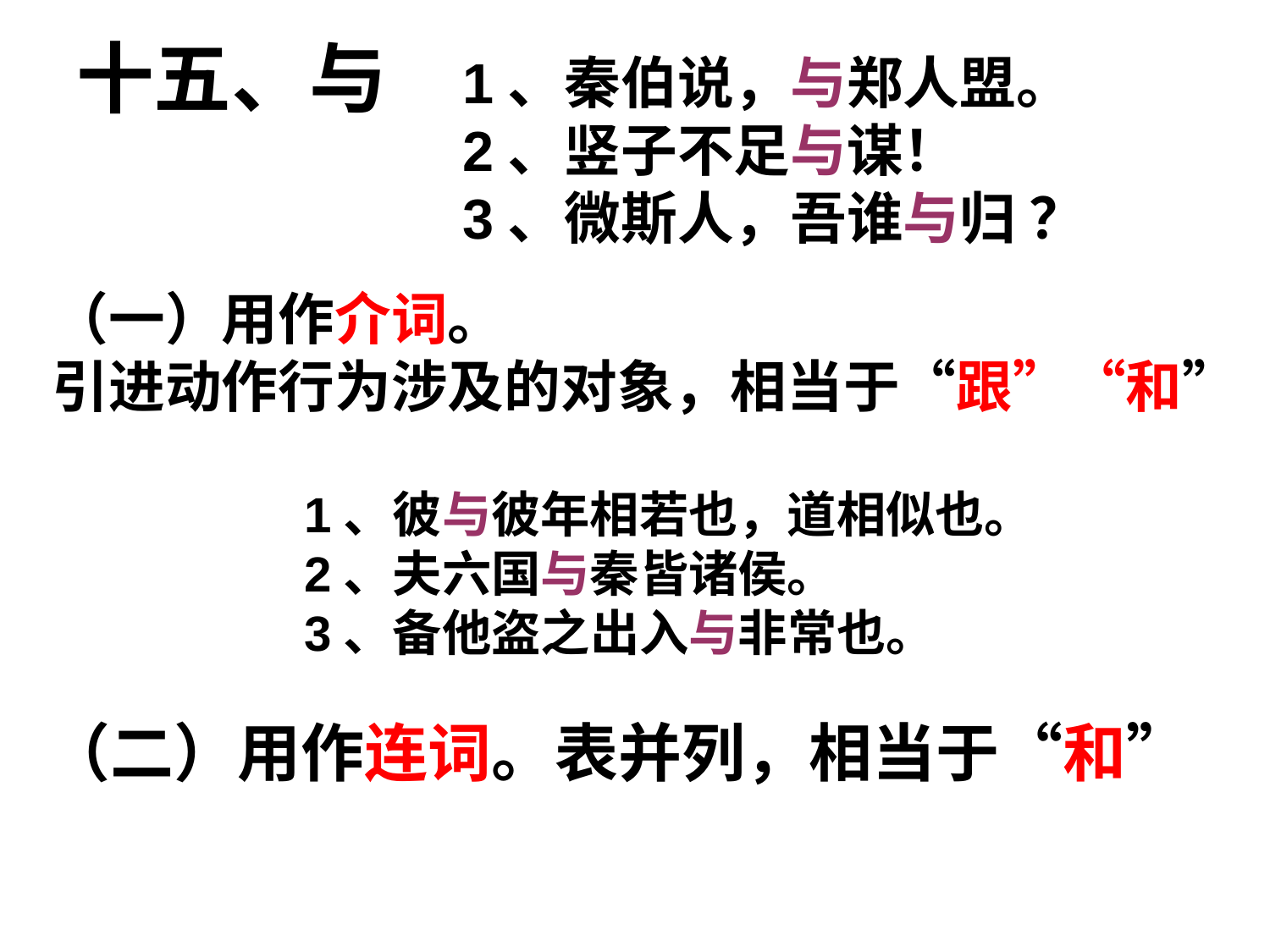

# 十五、与
1、秦伯说，与郑人盟。
2、竖子不足与谋！
3、微斯人，吾谁与归 ？
（一）用作介词。
引进动作行为涉及的对象，相当于“跟”“和”
1、彼与彼年相若也，道相似也。
2、夫六国与秦皆诸侯。
3、备他盗之出入与非常也。
（二）用作连词。表并列，相当于“和”